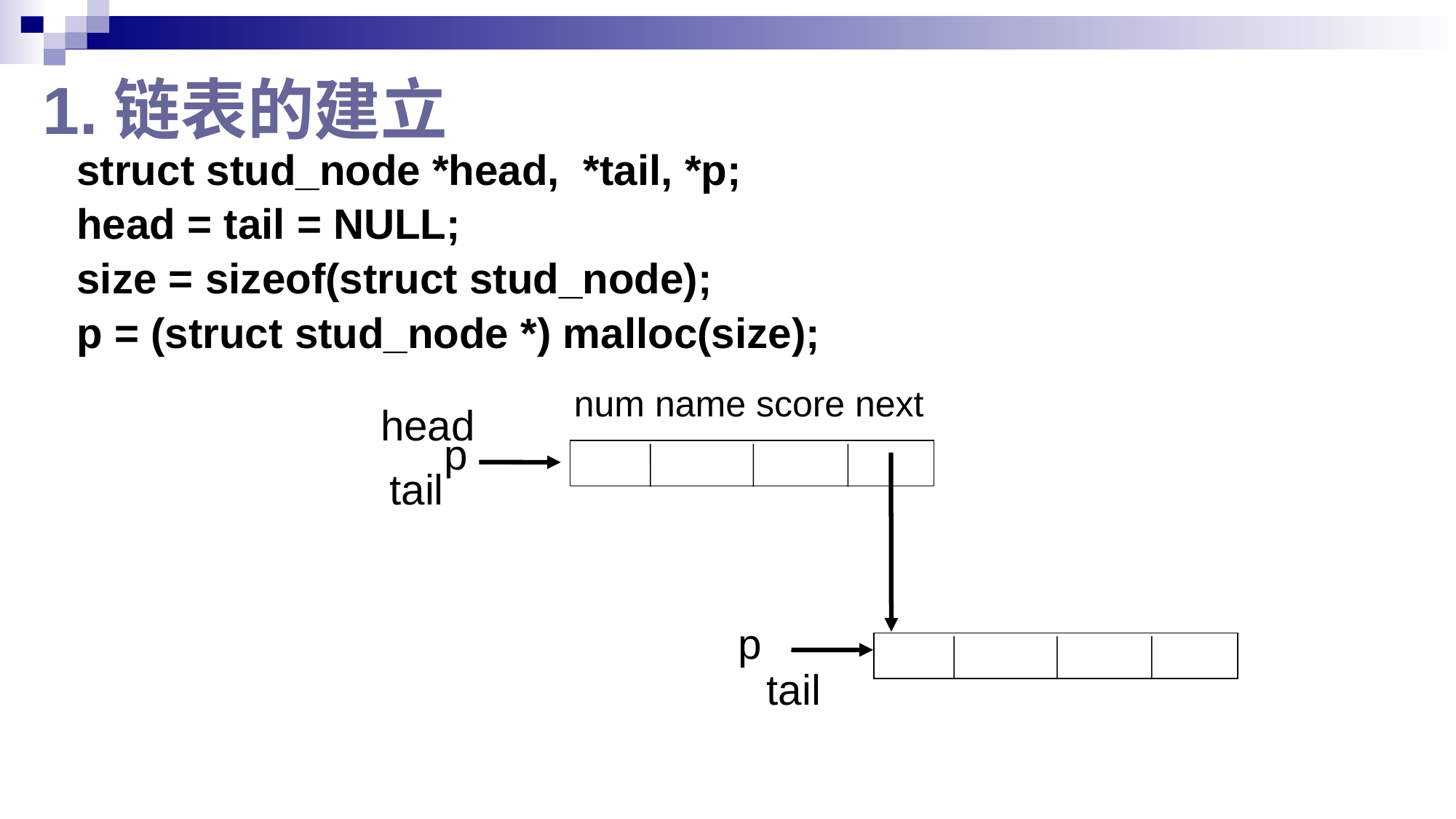

# 1.链表的建立
struct stud_node *head,  *tail, *p;
head = tail = NULL;
size = sizeof(struct stud_node);
p = (struct stud_node *) malloc(size);
num name score next

head
p

tail
p

tail